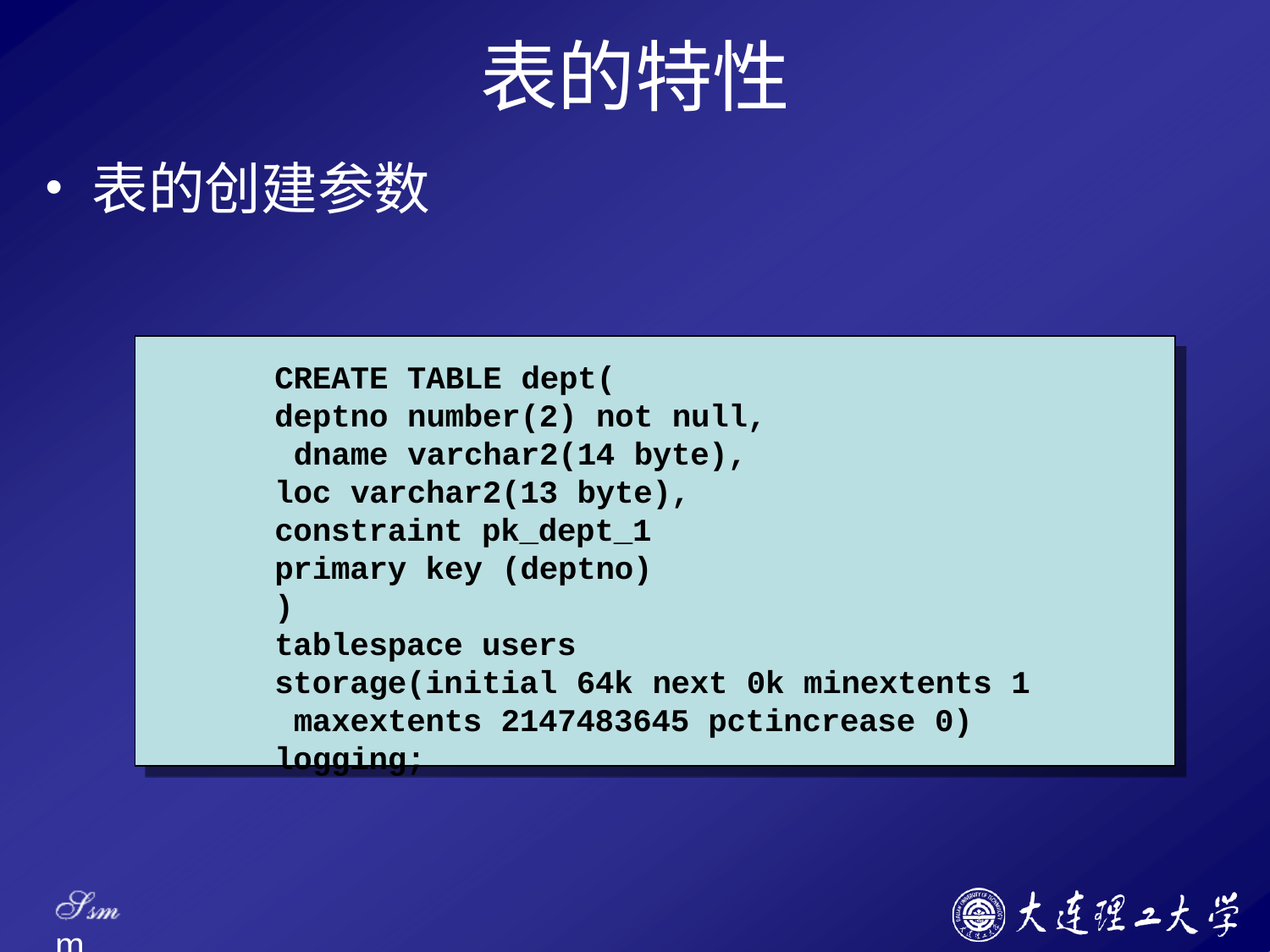

# 表的特性
表的创建参数

CREATE TABLE dept(
deptno number(2) not null,  dname varchar2(14 byte),  loc varchar2(13 byte),
constraint pk_dept_1 primary key (deptno)
)
tablespace users
storage(initial 64k next 0k minextents 1  maxextents 2147483645 pctincrease 0)  logging;

Ssm